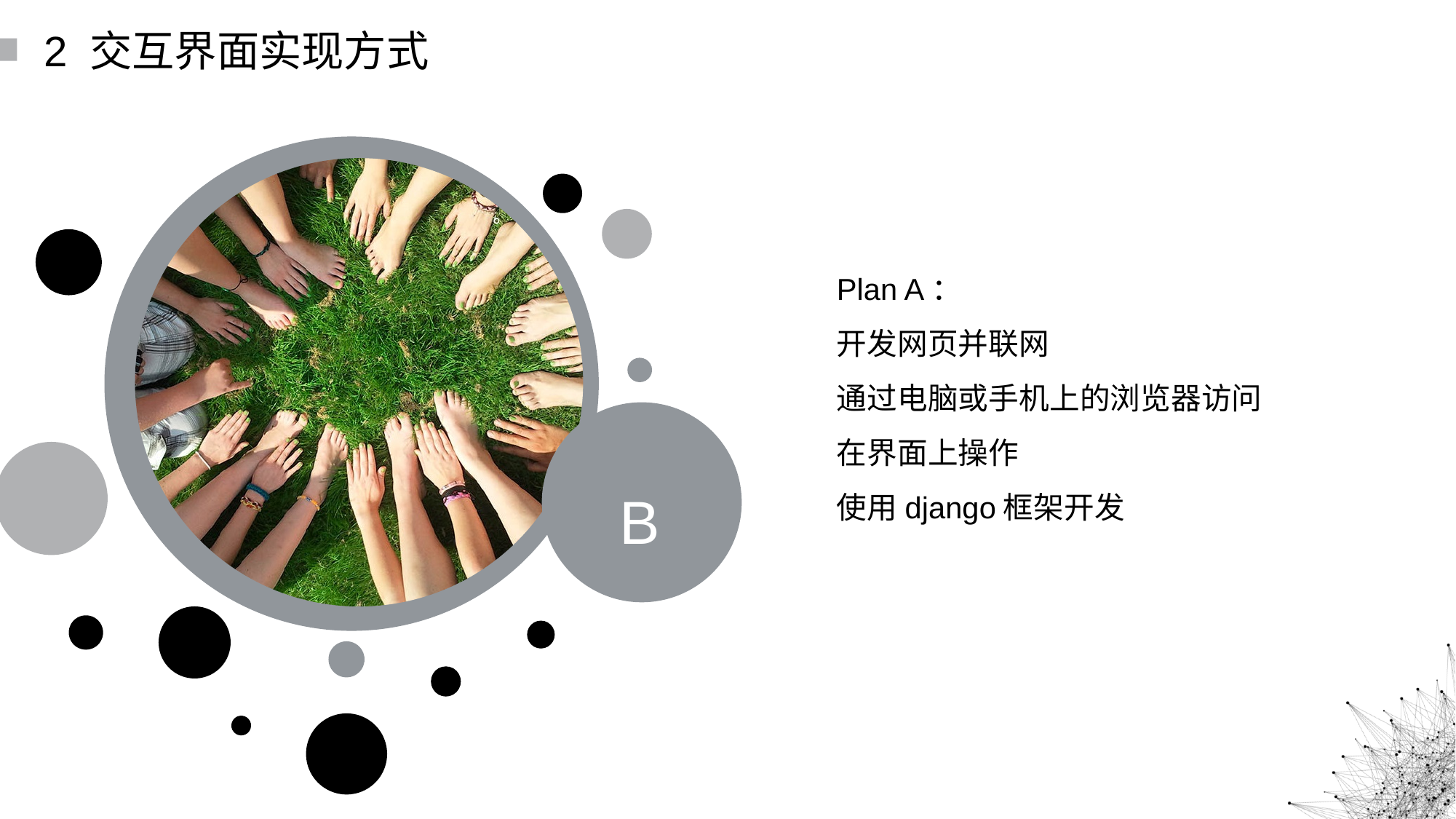

2 交互界面实现方式

Plan A：
开发网页并联网
通过电脑或手机上的浏览器访问
在界面上操作
使用django框架开发

B